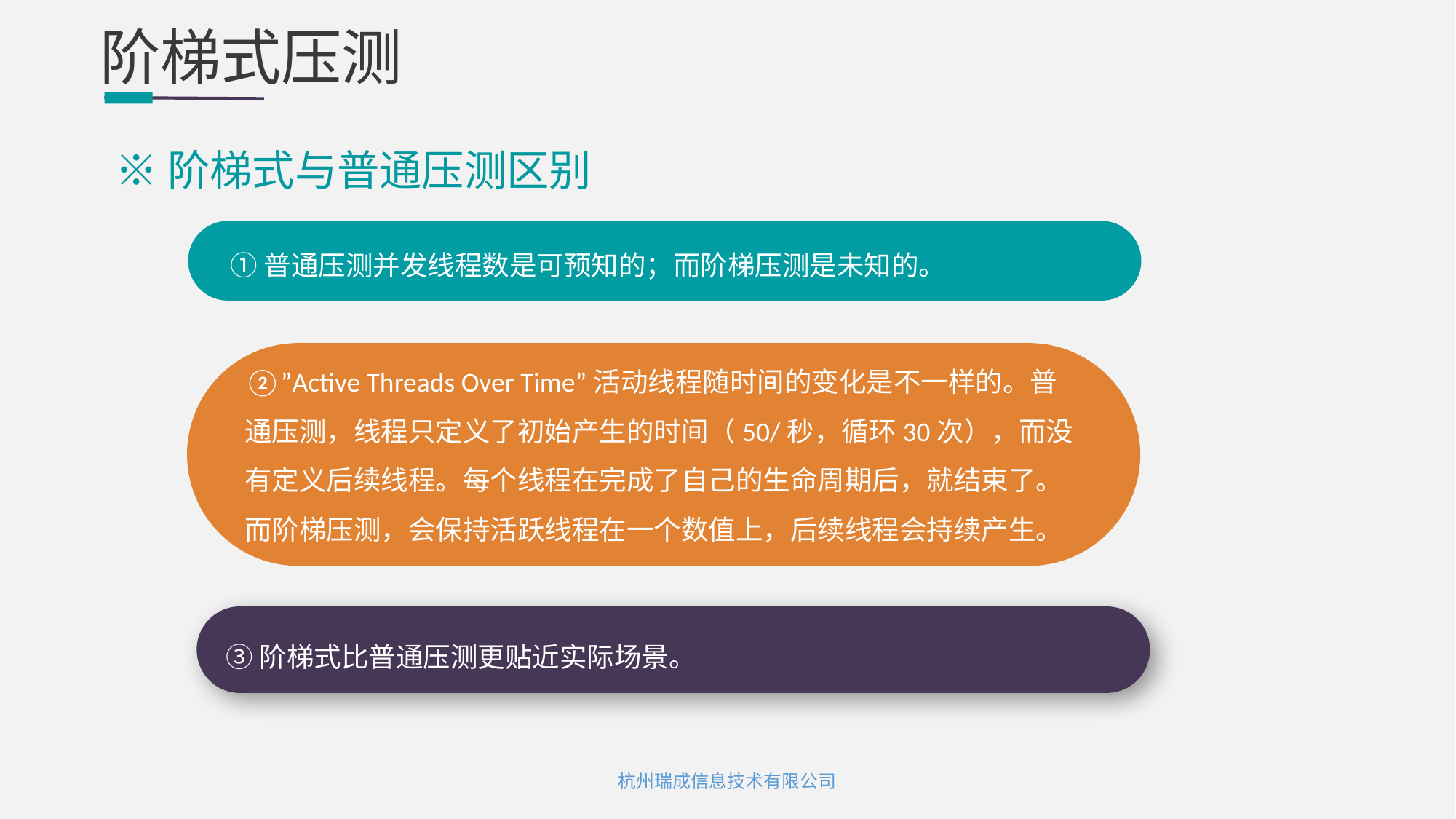

阶梯式压测

※阶梯式与普通压测区别

①普通压测并发线程数是可预知的；而阶梯压测是未知的。

②”Active Threads Over Time”活动线程随时间的变化是不一样的。普通压测，线程只定义了初始产生的时间（50/秒，循环30次），而没有定义后续线程。每个线程在完成了自己的生命周期后，就结束了。而阶梯压测，会保持活跃线程在一个数值上，后续线程会持续产生。

③阶梯式比普通压测更贴近实际场景。

杭州瑞成信息技术有限公司